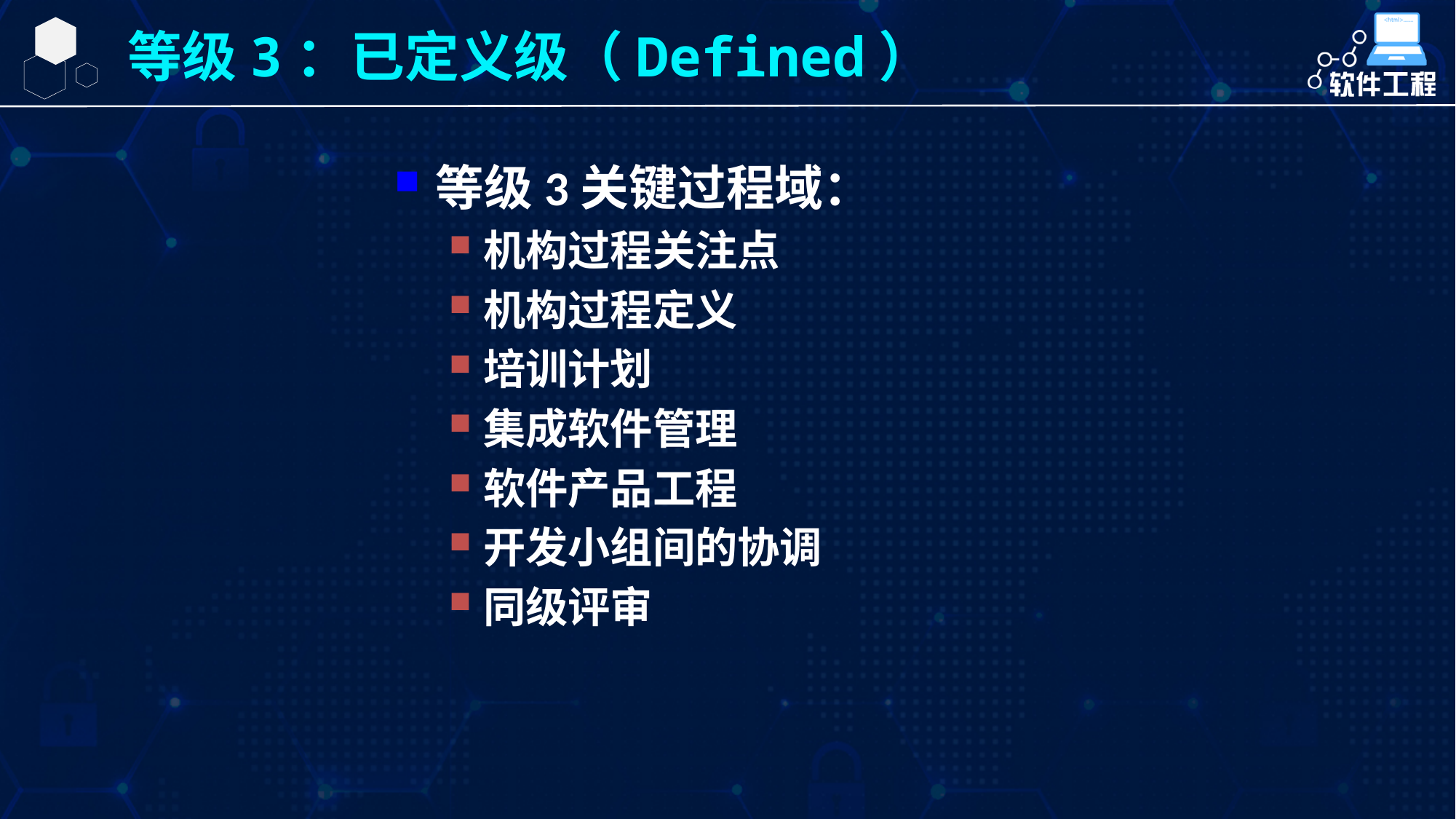

等级3：已定义级（Defined）
等级3关键过程域：
机构过程关注点
机构过程定义
培训计划
集成软件管理
软件产品工程
开发小组间的协调
同级评审